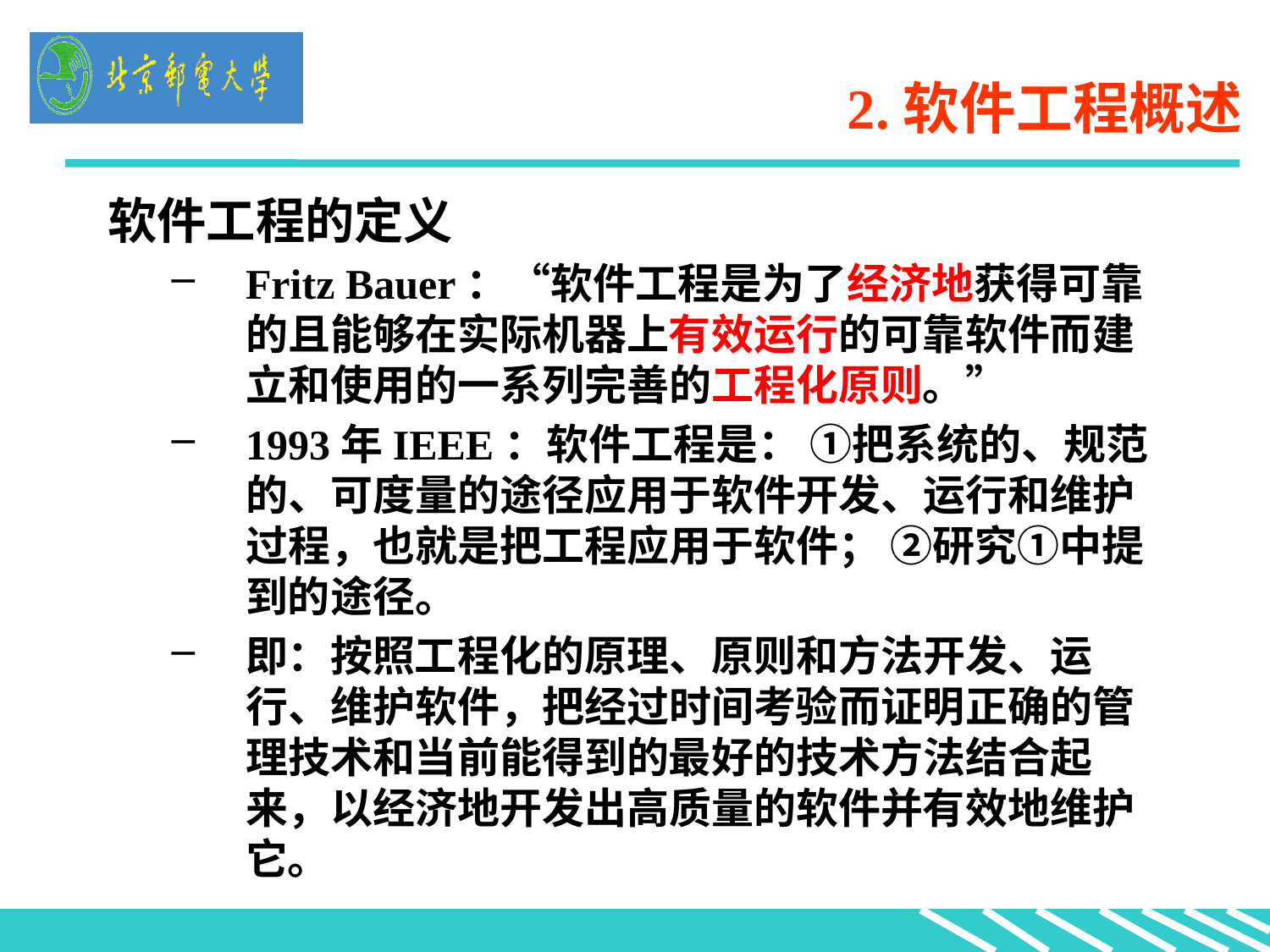

# 2.软件工程概述
软件工程的定义
Fritz Bauer：“软件工程是为了经济地获得可靠的且能够在实际机器上有效运行的可靠软件而建立和使用的一系列完善的工程化原则。”
1993年IEEE：软件工程是： ①把系统的、规范的、可度量的途径应用于软件开发、运行和维护过程，也就是把工程应用于软件； ②研究①中提到的途径。
即：按照工程化的原理、原则和方法开发、运行、维护软件，把经过时间考验而证明正确的管理技术和当前能得到的最好的技术方法结合起来，以经济地开发出高质量的软件并有效地维护它。
9